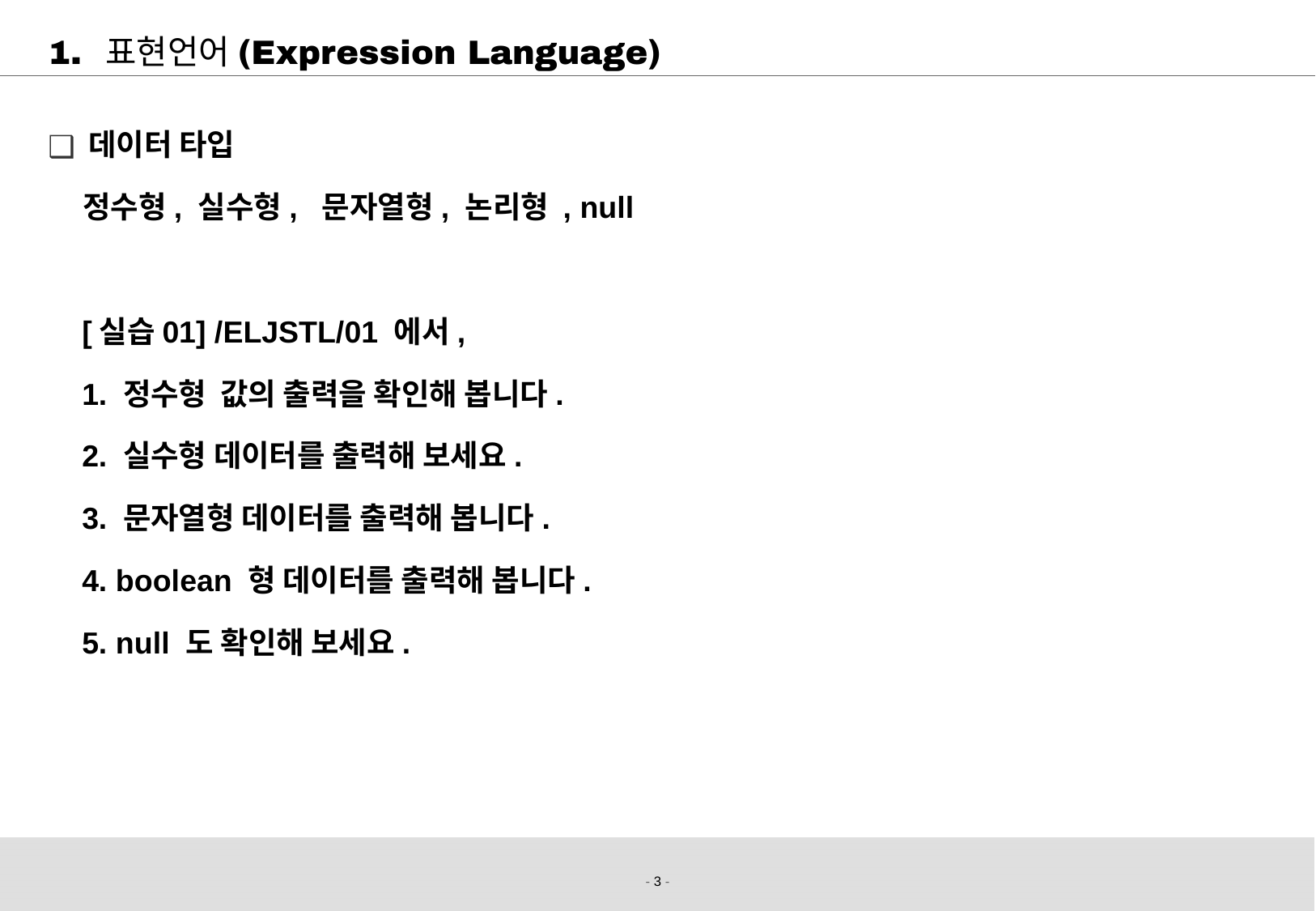

# 표현언어(Expression Language)
데이터 타입
    정수형, 실수형,  문자열형, 논리형 , null

    [실습01] /ELJSTL/01 에서,
    1. 정수형  값의 출력을 확인해 봅니다.
    2. 실수형 데이터를 출력해 보세요.
    3. 문자열형 데이터를 출력해 봅니다.
    4. boolean 형 데이터를 출력해 봅니다.
    5. null 도 확인해 보세요.